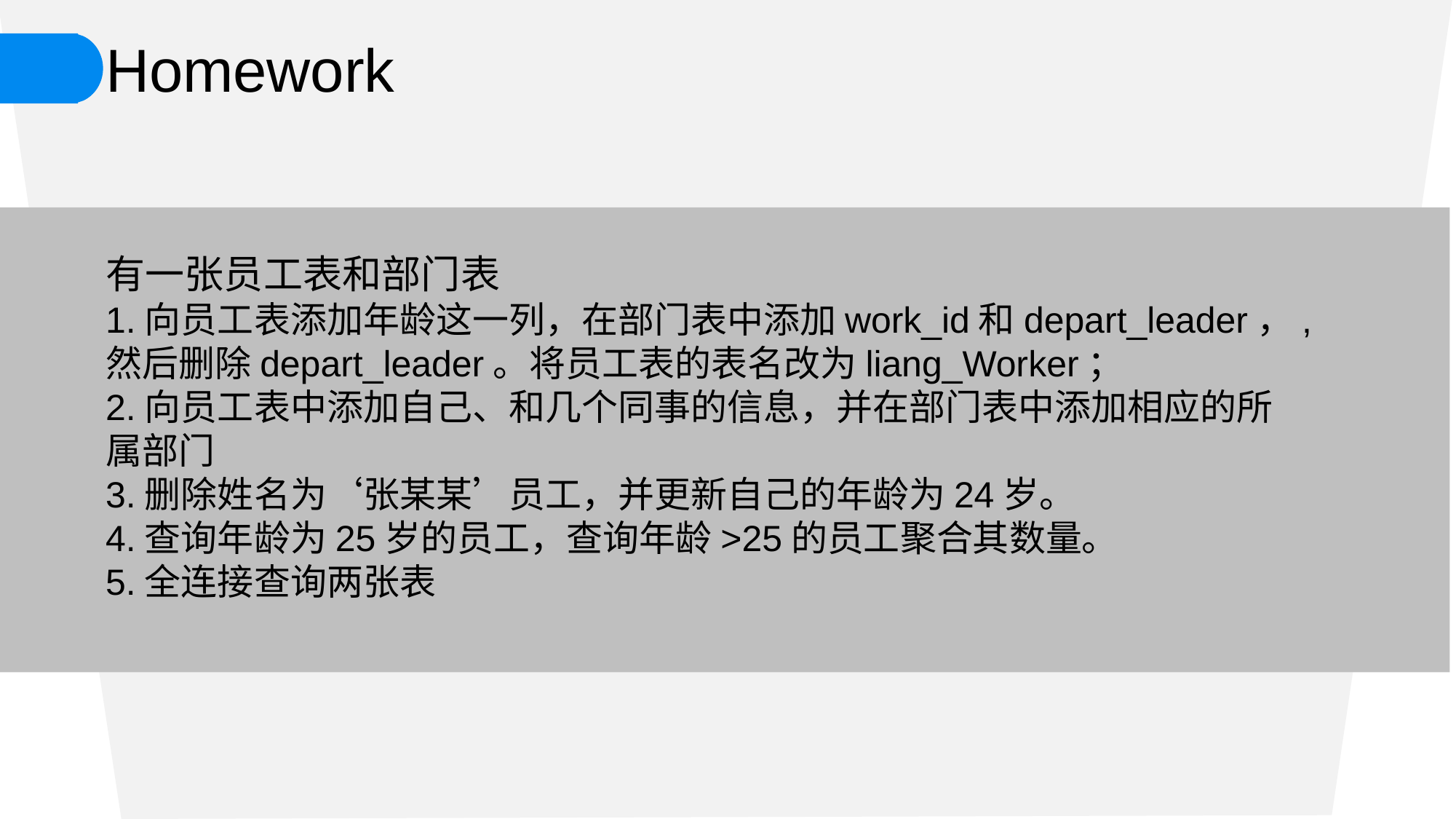

Homework

有一张员工表和部门表
1.向员工表添加年龄这一列，在部门表中添加work_id和depart_leader，,然后删除depart_leader。将员工表的表名改为liang_Worker；
2.向员工表中添加自己、和几个同事的信息，并在部门表中添加相应的所属部门
3.删除姓名为‘张某某’员工，并更新自己的年龄为24岁。
4.查询年龄为25岁的员工，查询年龄>25的员工聚合其数量。
5.全连接查询两张表